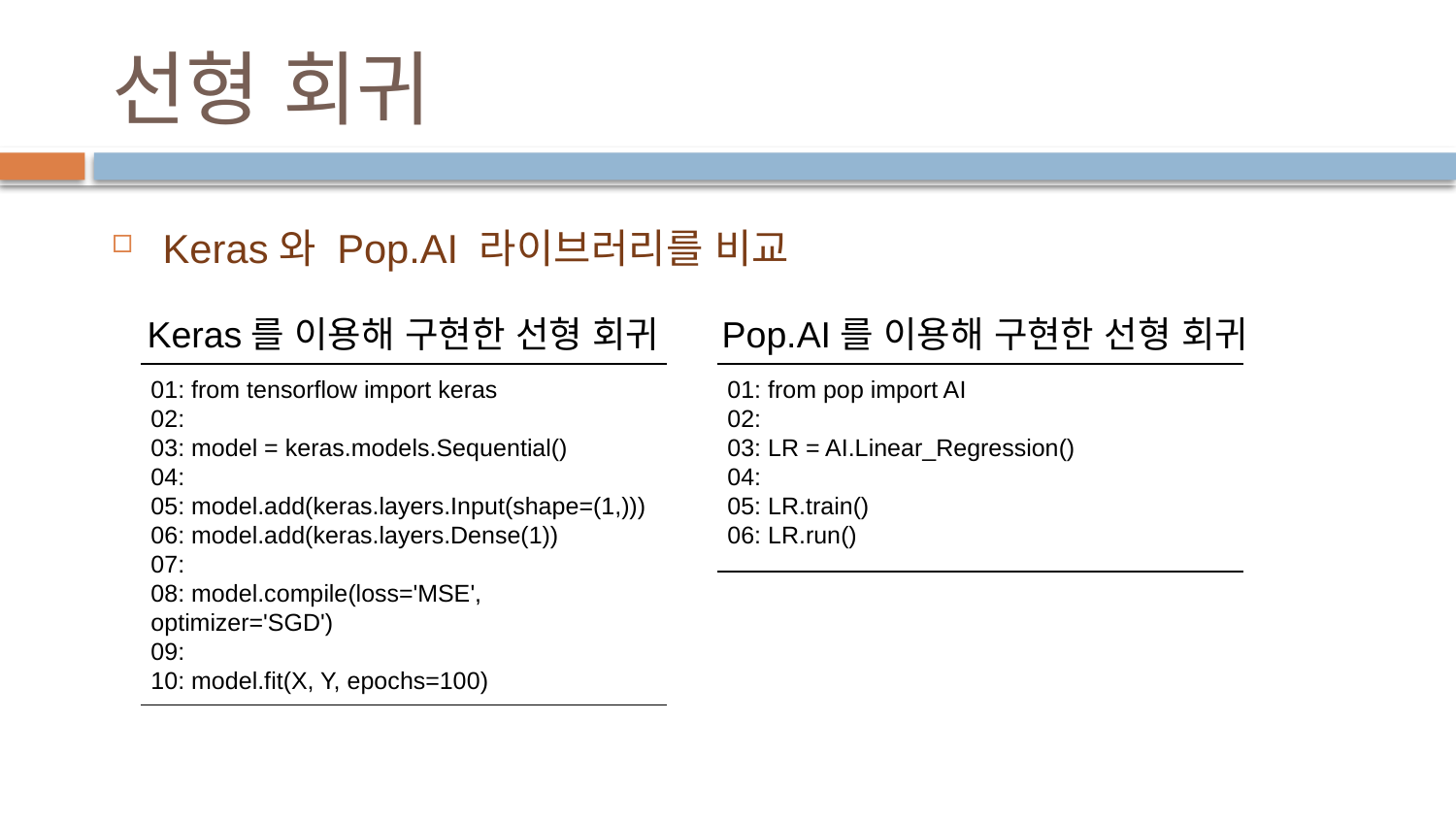

# 선형 회귀
Keras와 Pop.AI 라이브러리를 비교
Keras를 이용해 구현한 선형 회귀
Pop.AI를 이용해 구현한 선형 회귀
| 01: from tensorflow import keras 02: 03: model = keras.models.Sequential() 04: 05: model.add(keras.layers.Input(shape=(1,))) 06: model.add(keras.layers.Dense(1)) 07: 08: model.compile(loss='MSE', optimizer='SGD') 09: 10: model.fit(X, Y, epochs=100) |
| --- |
| 01: from pop import AI 02: 03: LR = AI.Linear\_Regression() 04: 05: LR.train() 06: LR.run() |
| --- |